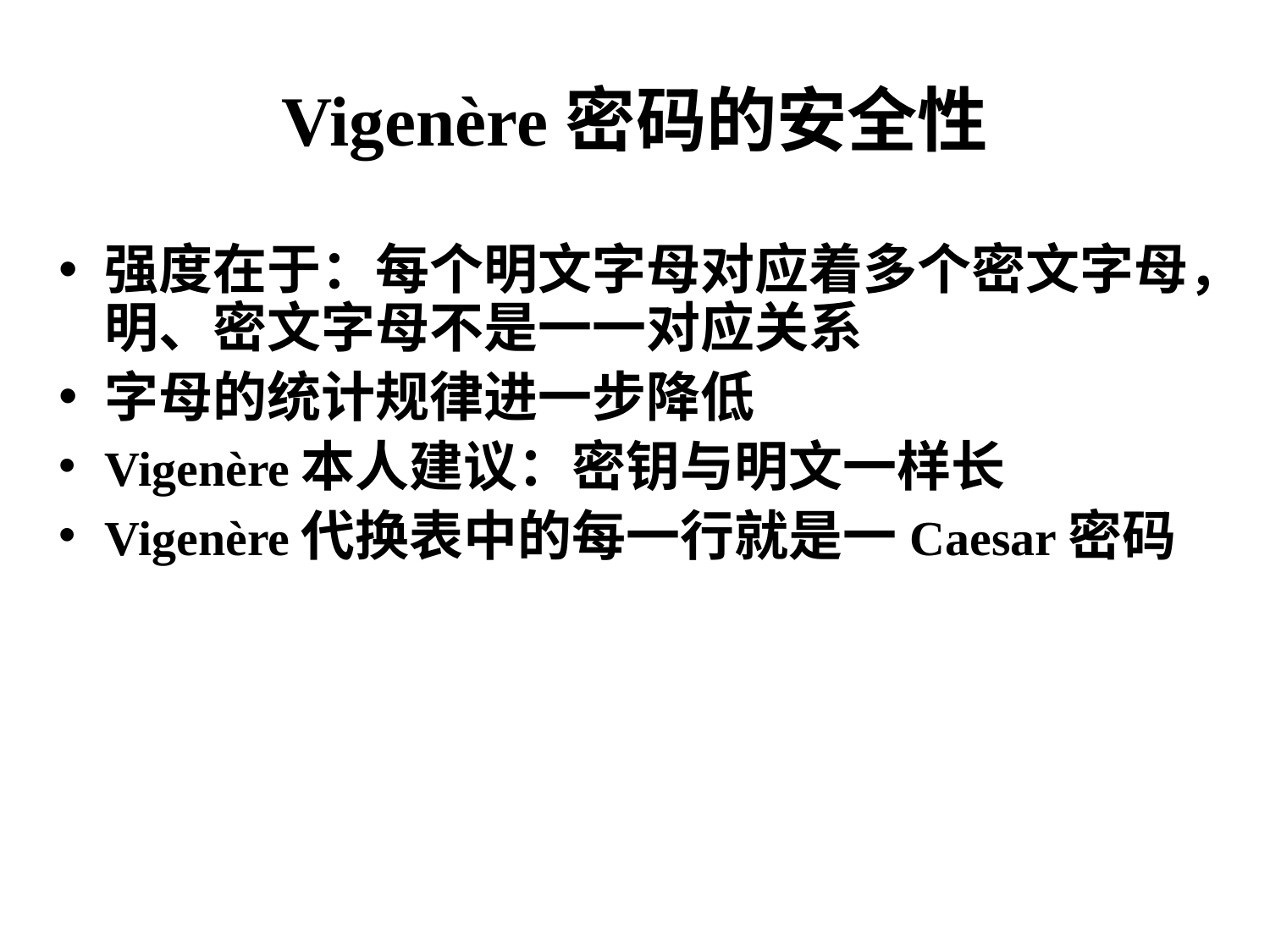

# Vigenère密码的安全性

强度在于：每个明文字母对应着多个密文字母，明、密文字母不是一一对应关系
字母的统计规律进一步降低
Vigenère本人建议：密钥与明文一样长
Vigenère代换表中的每一行就是一Caesar密码